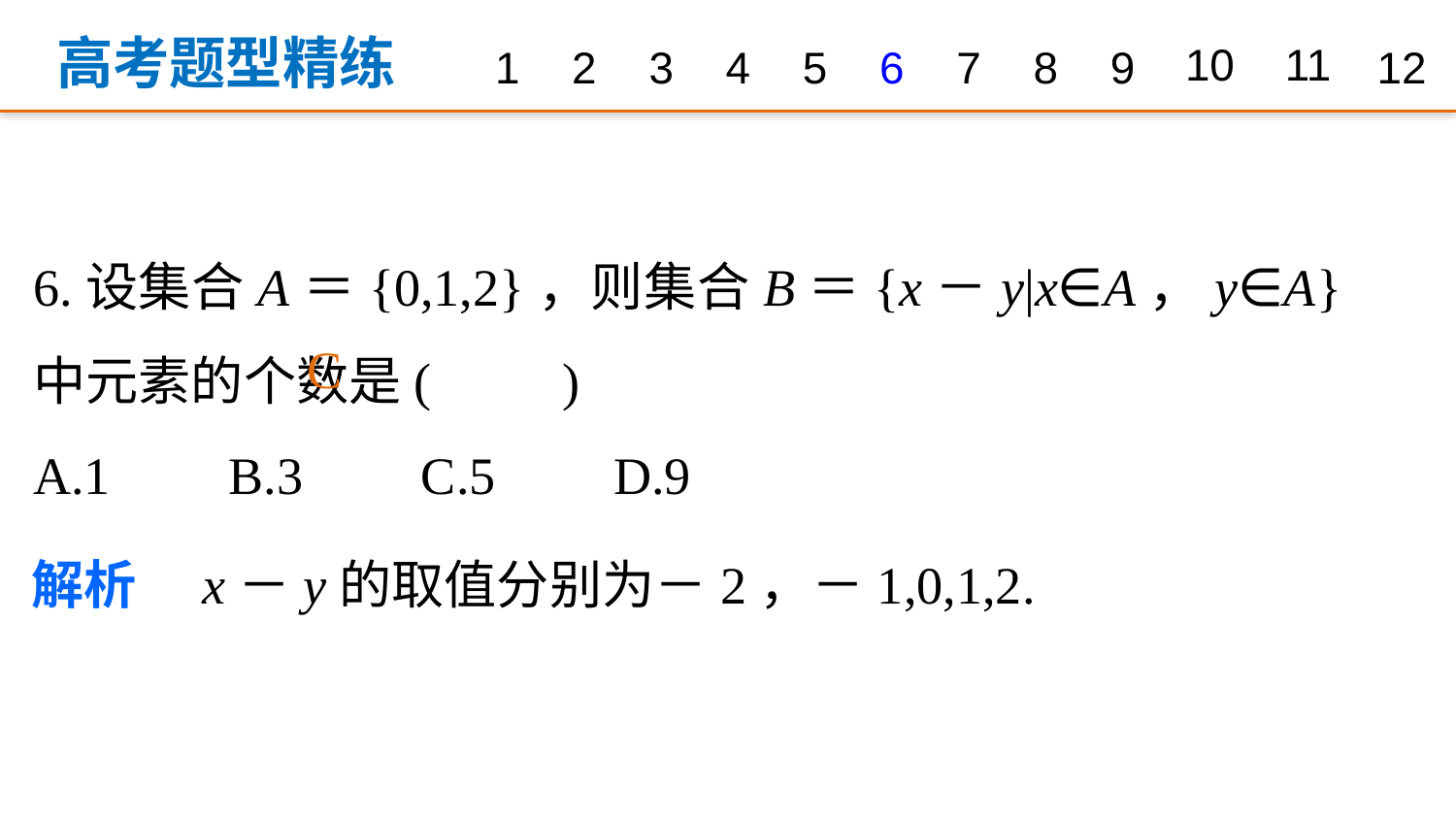

高考题型精练
1
2
3
4
5
6
7
8
9
10
11
12
6.设集合A＝{0,1,2}，则集合B＝{x－y|x∈A，y∈A}中元素的个数是(　　)
A.1         B.3         C.5         D.9
C
解析　x－y的取值分别为－2，－1,0,1,2.